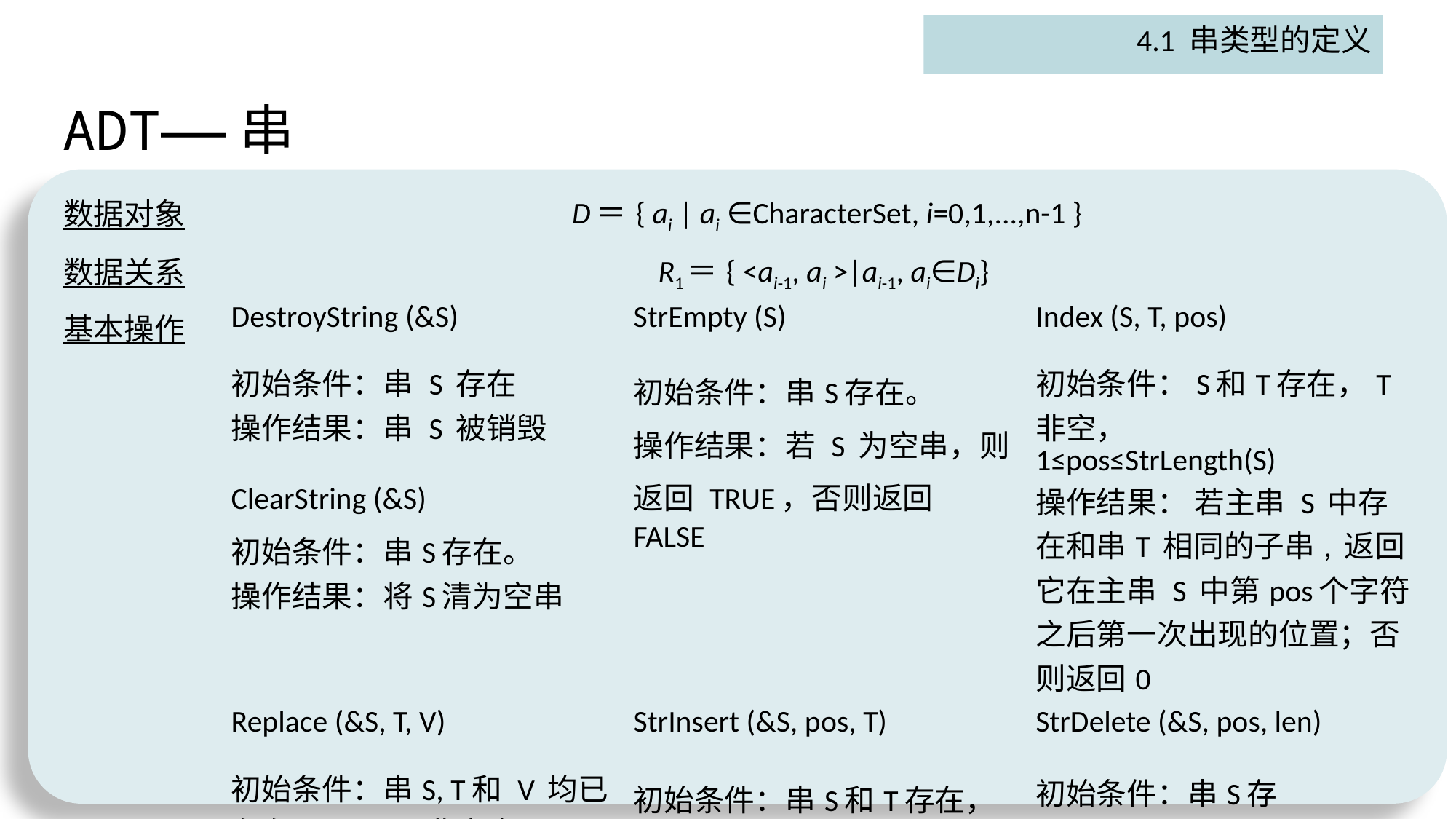

4.1 串类型的定义
# ADT——串

| 数据对象 | D＝{ ai | ai ∈CharacterSet, i=0,1,...,n-1 } |  |  |
| --- | --- | --- | --- |
| 数据关系 | R1＝{ <ai-1, ai >|ai-1, ai∈Di} |  |  |
| 基本操作 | DestroyString (&S) | StrEmpty (S) | Index (S, T, pos) |
|  | 初始条件：串 S 存在 操作结果：串 S 被销毁 | 初始条件：串S存在。 操作结果：若 S 为空串，则返回 TRUE，否则返回 FALSE | 初始条件：S和T存在，T非空， 1≤pos≤StrLength(S) 操作结果： 若主串 S 中存在和串T 相同的子串, 返回它在主串 S 中第pos个字符之后第一次出现的位置；否则返回0 |
|  | ClearString (&S) |  |  |
|  | 初始条件：串S存在。 操作结果：将S清为空串 |  |  |
| 基本操作 | Replace (&S, T, V) | StrInsert (&S, pos, T) | StrDelete (&S, pos, len) |
|  | 初始条件：串S, T和 V 均已存在，且 T 是非空串。 操作结果：用 V 替换主串 S 中出现的所有与T 相等的不重叠的子串 | 初始条件：串S和T存在，1≤pos≤StrLength(S)＋1 操作结果：在串S的第pos个字符之前插入串T | 初始条件：串S存在，1≤pos≤StrLength(S)-len+1 操作结果：从S中删除第pos个字符起长度为len的子串 |